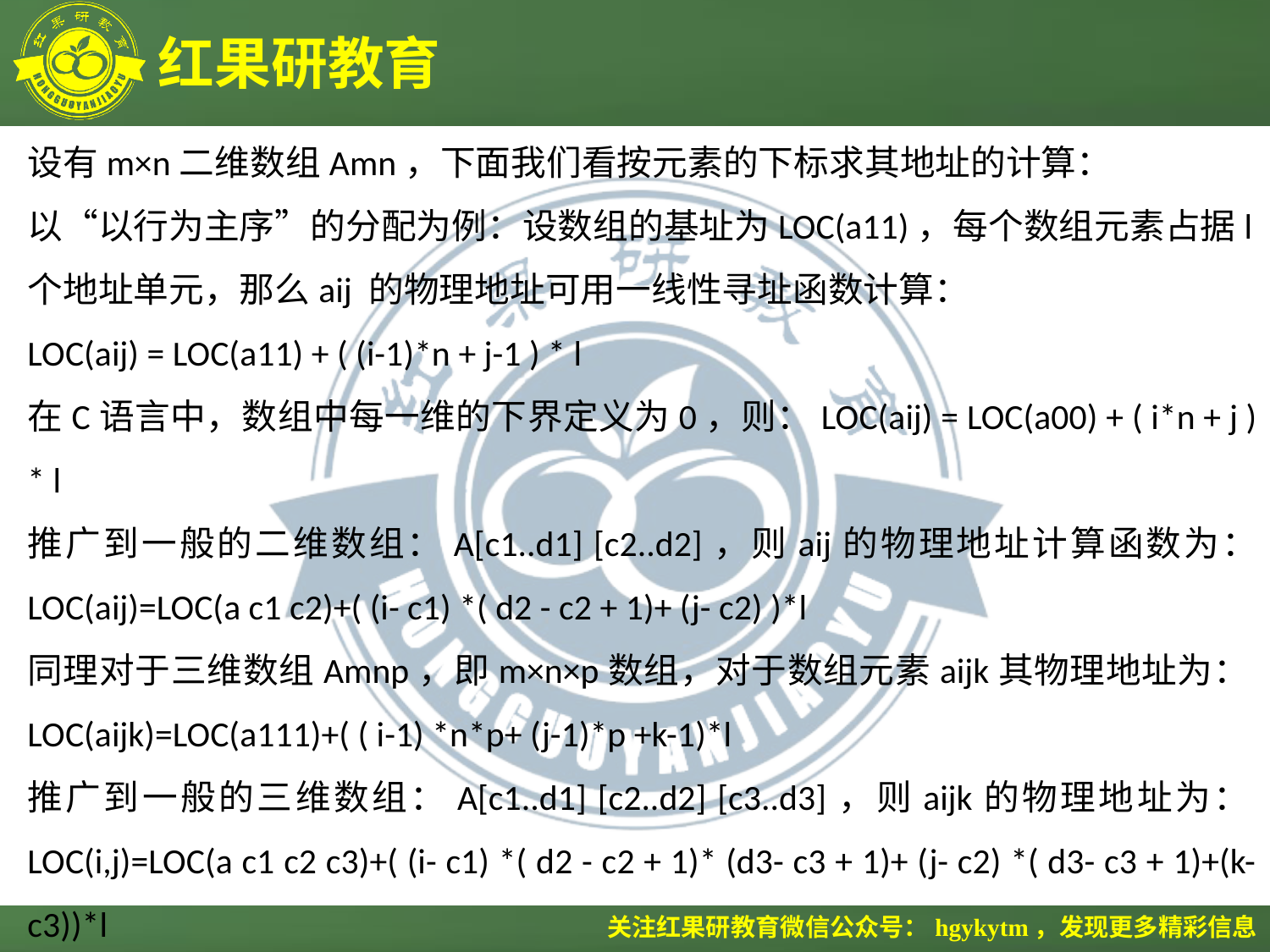

设有m×n二维数组Amn，下面我们看按元素的下标求其地址的计算：
以“以行为主序”的分配为例：设数组的基址为LOC(a11)，每个数组元素占据l个地址单元，那么aij 的物理地址可用一线性寻址函数计算：
LOC(aij) = LOC(a11) + ( (i-1)*n + j-1 ) * l
在C语言中，数组中每一维的下界定义为0，则：LOC(aij) = LOC(a00) + ( i*n + j ) * l
推广到一般的二维数组：A[c1..d1] [c2..d2]，则aij的物理地址计算函数为： LOC(aij)=LOC(a c1 c2)+( (i- c1) *( d2 - c2 + 1)+ (j- c2) )*l
同理对于三维数组Amnp，即m×n×p数组，对于数组元素aijk其物理地址为：LOC(aijk)=LOC(a111)+( ( i-1) *n*p+ (j-1)*p +k-1)*l
推广到一般的三维数组：A[c1..d1] [c2..d2] [c3..d3]，则aijk的物理地址为：LOC(i,j)=LOC(a c1 c2 c3)+( (i- c1) *( d2 - c2 + 1)* (d3- c3 + 1)+ (j- c2) *( d3- c3 + 1)+(k- c3))*l